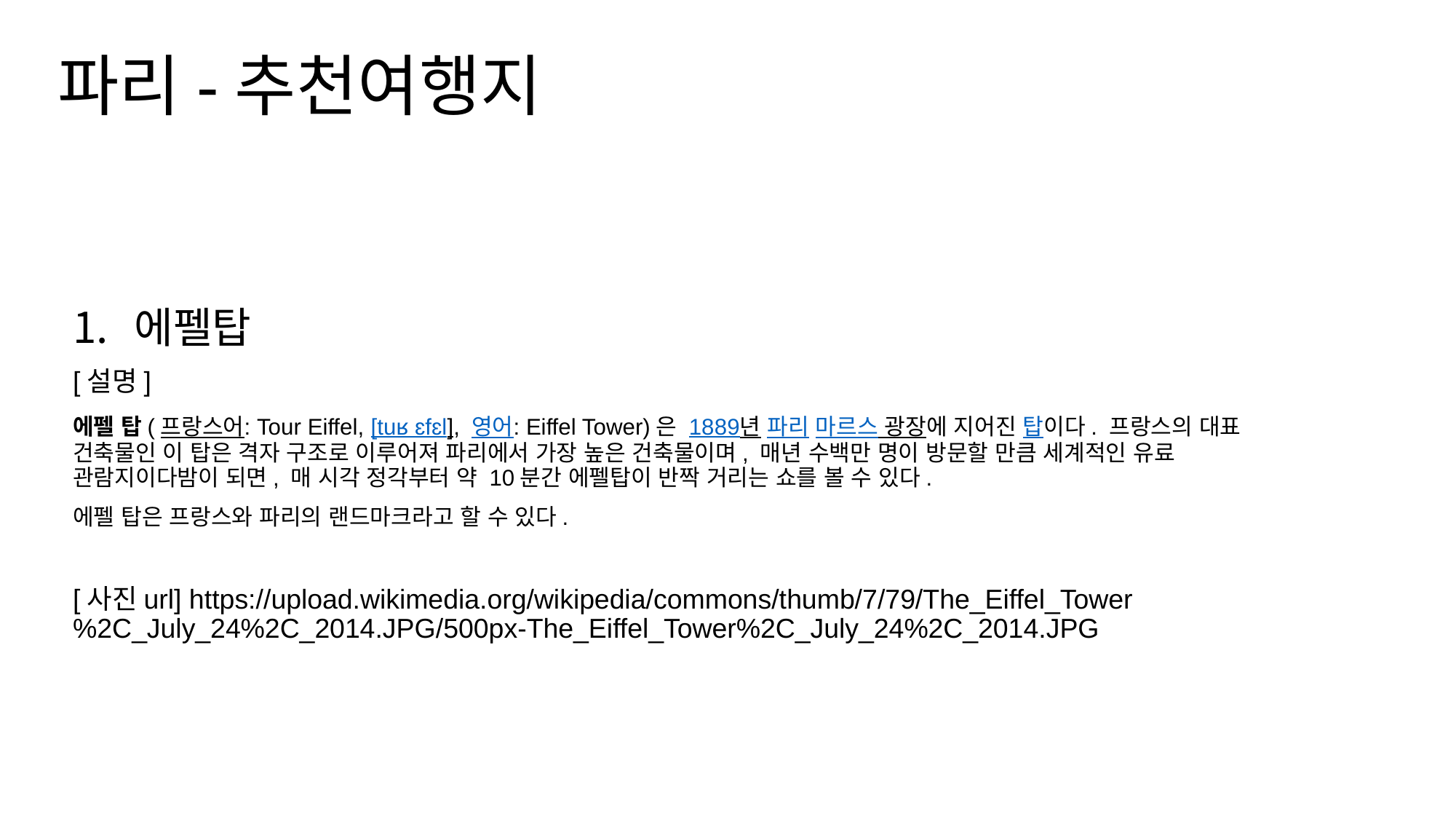

# 파리-추천여행지
에펠탑
[설명]
에펠 탑(프랑스어: Tour Eiffel, [tuʁ ɛfɛl], 영어: Eiffel Tower)은 1889년 파리 마르스 광장에 지어진 탑이다. 프랑스의 대표 건축물인 이 탑은 격자 구조로 이루어져 파리에서 가장 높은 건축물이며, 매년 수백만 명이 방문할 만큼 세계적인 유료 관람지이다밤이 되면, 매 시각 정각부터 약 10분간 에펠탑이 반짝 거리는 쇼를 볼 수 있다.
에펠 탑은 프랑스와 파리의 랜드마크라고 할 수 있다.

[사진url] https://upload.wikimedia.org/wikipedia/commons/thumb/7/79/The_Eiffel_Tower%2C_July_24%2C_2014.JPG/500px-The_Eiffel_Tower%2C_July_24%2C_2014.JPG